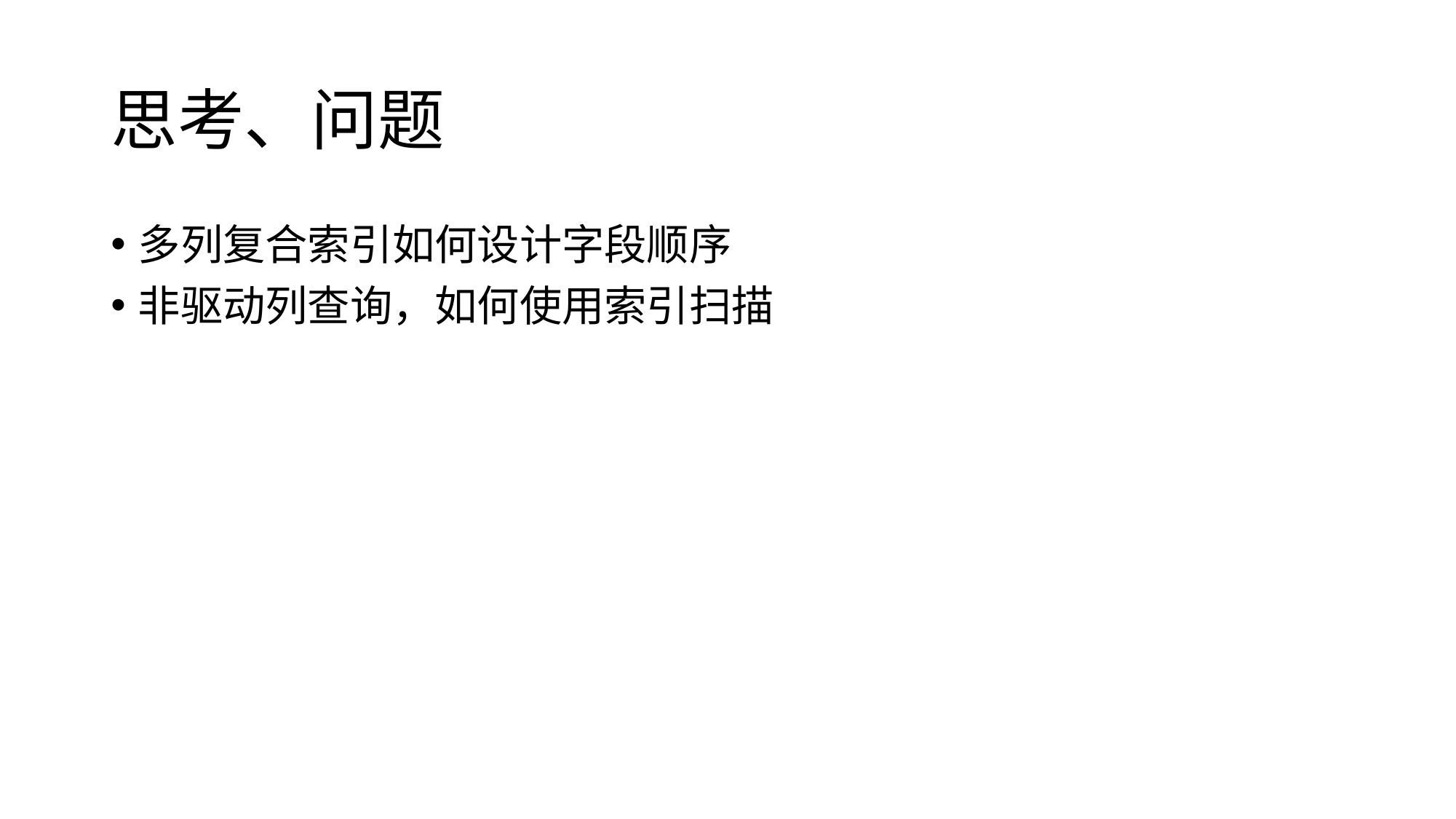

# 思考、问题
多列复合索引如何设计字段顺序
非驱动列查询，如何使用索引扫描